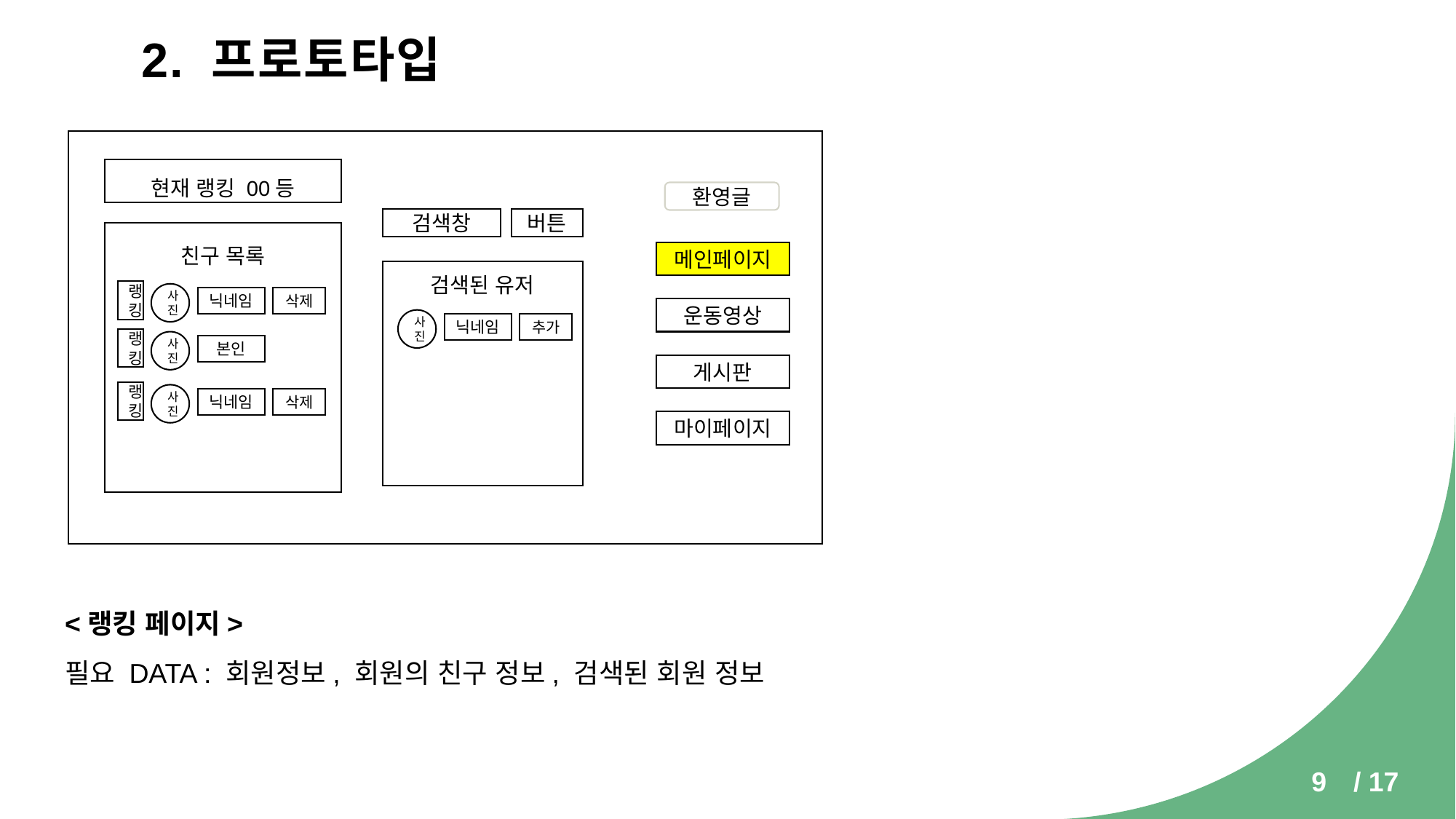

2. 프로토타입

현재 랭킹 00등
환영글
검색창
버튼
친구 목록

메인페이지
검색된 유저

랭킹
사진
닉네임
삭제
운동영상
사진
닉네임
추가
랭킹
사진
본인
게시판
랭킹
사진
닉네임
삭제
마이페이지
<랭킹 페이지>
필요 DATA : 회원정보, 회원의 친구 정보, 검색된 회원 정보
9